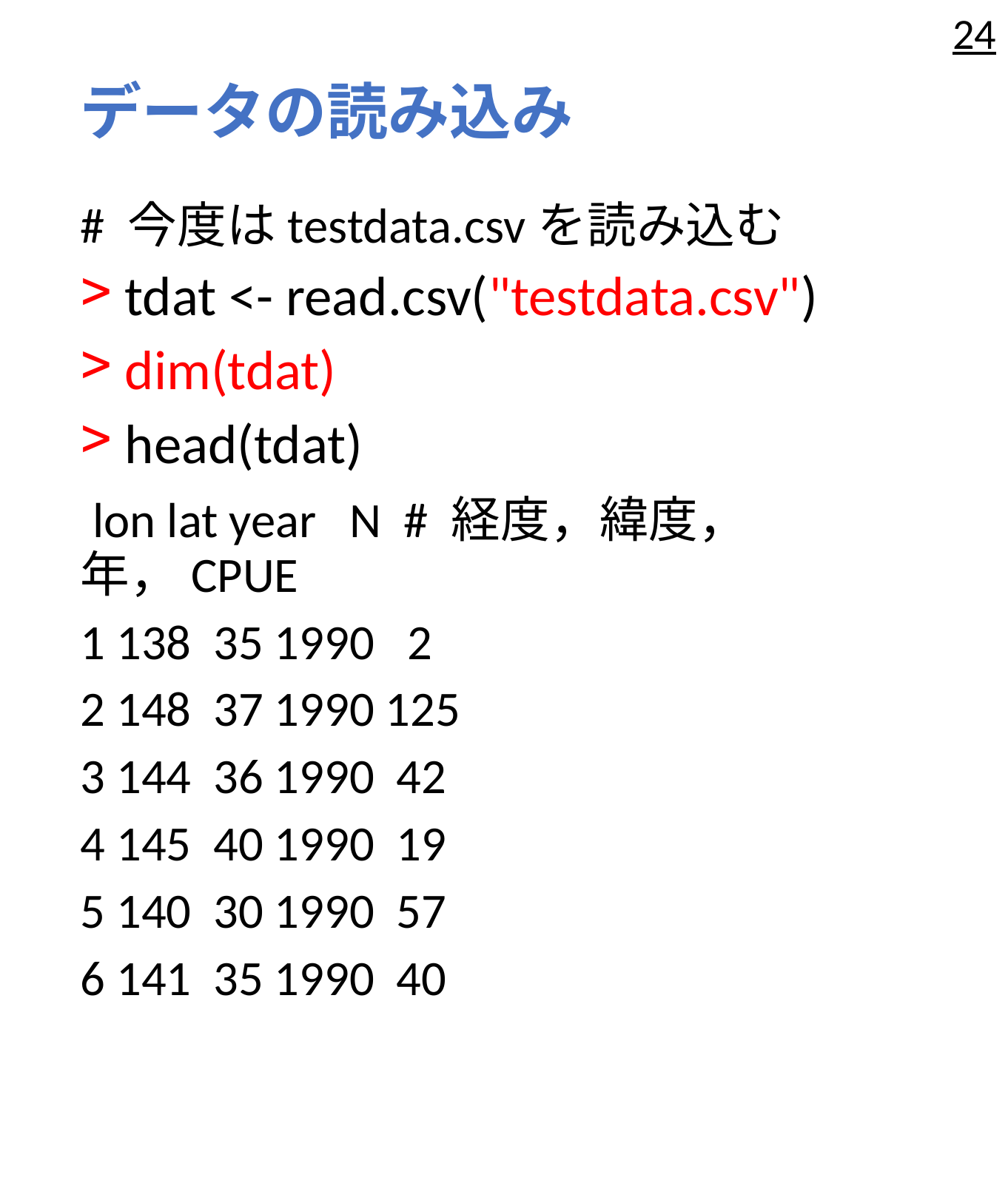

24
# データの読み込み
# 今度はtestdata.csvを読み込む
tdat <- read.csv("testdata.csv")
dim(tdat)
head(tdat)
 lon lat year   N  # 経度，緯度，年，CPUE
1 138  35 1990   2
2 148  37 1990 125
3 144  36 1990  42
4 145  40 1990  19
5 140  30 1990  57
6 141  35 1990  40